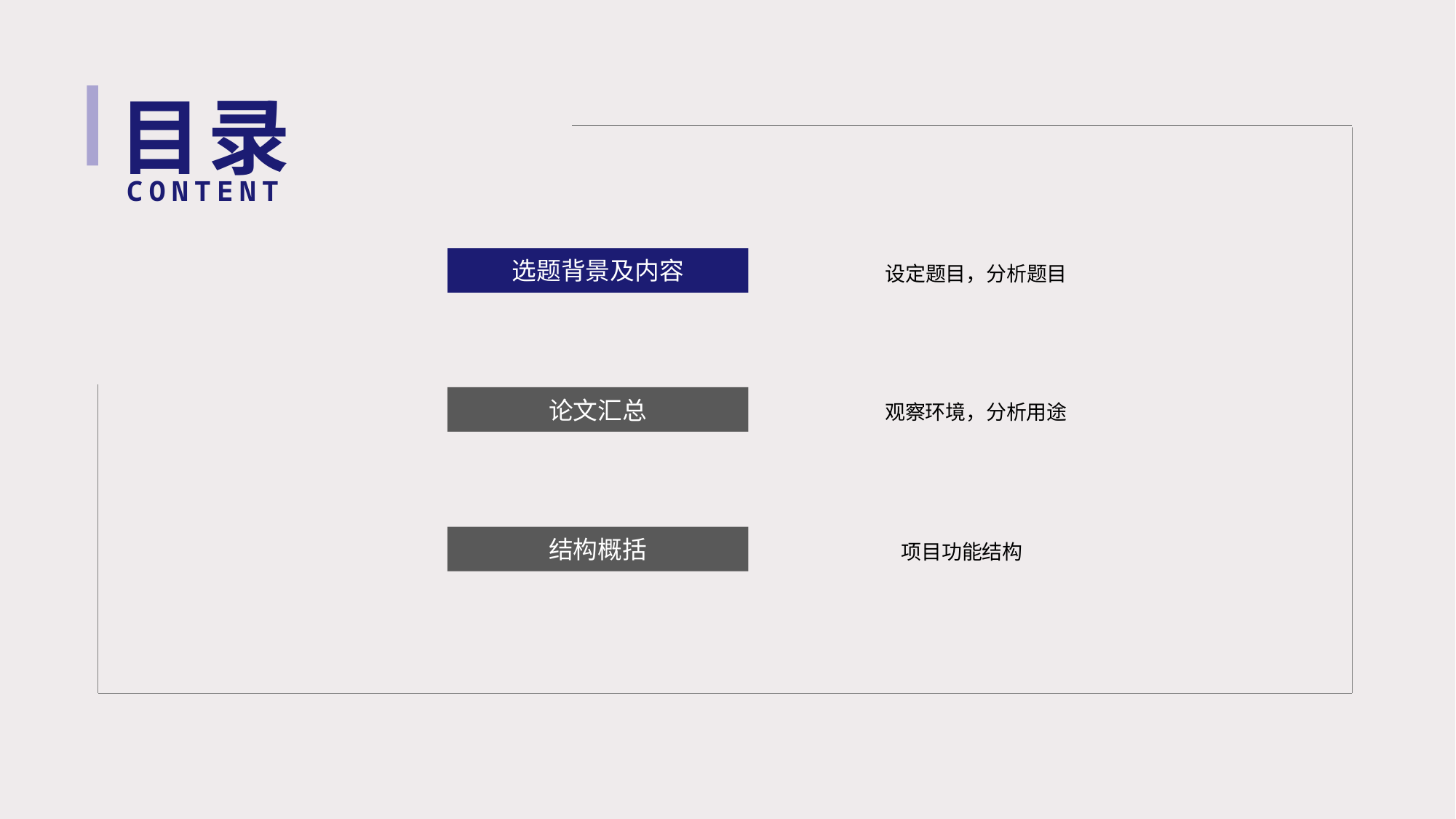

目录

CONTENT

设定题目，分析题目

选题背景及内容
观察环境，分析用途
论文汇总

项目功能结构
结构概括